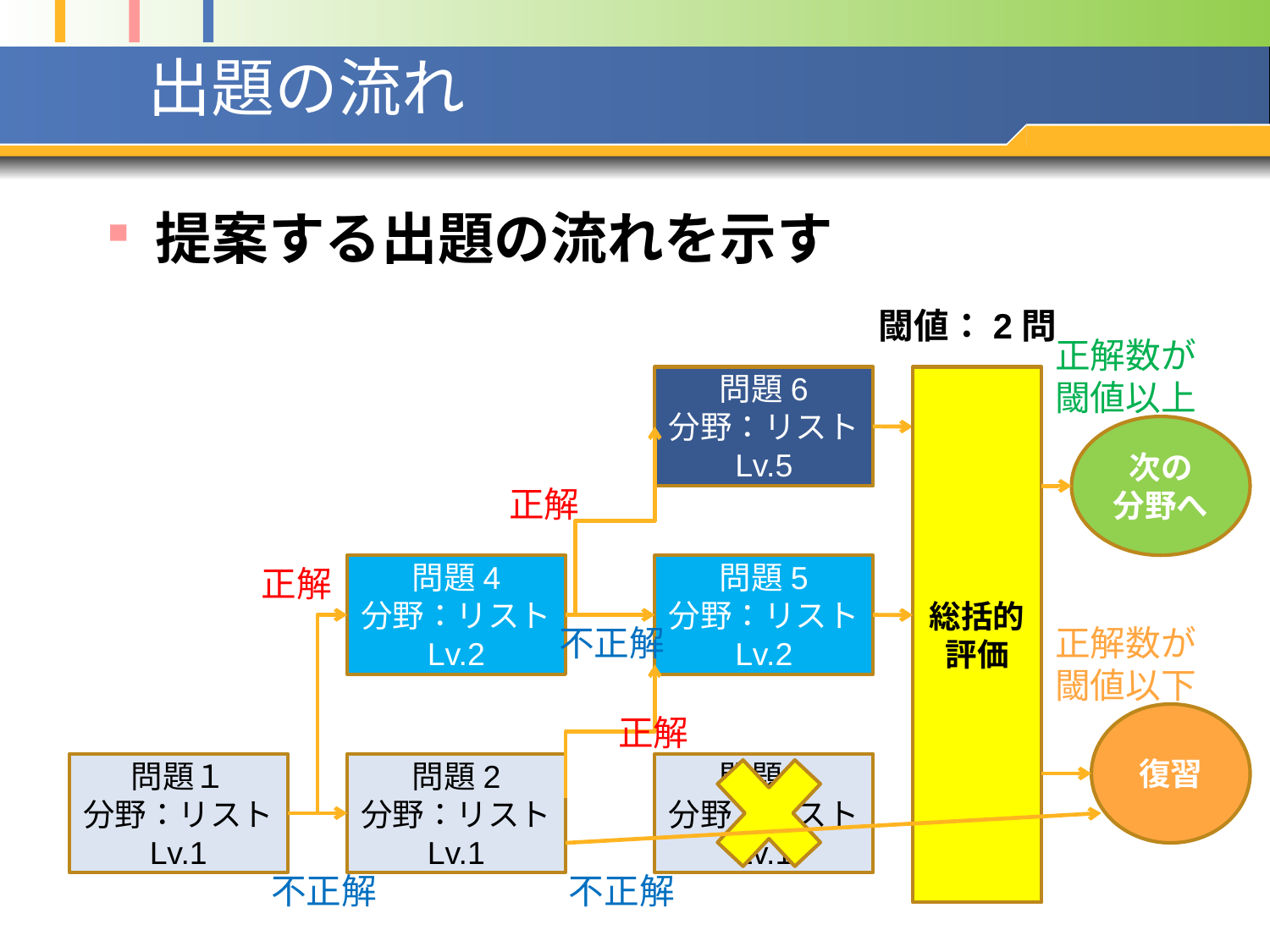

# 出題の流れ
提案する出題の流れを示す
閾値：2問
正解数が
閾値以上
問題6
分野：リスト
Lv.5
総括的
評価
次の
分野へ
正解
正解
問題4
分野：リスト
Lv.2
問題5
分野：リスト
Lv.2
不正解
正解数が
閾値以下
正解
復習

問題１
分野：リスト
Lv.1
問題2
分野：リスト
Lv.1
問題3
分野：リスト
Lv.1
不正解
不正解